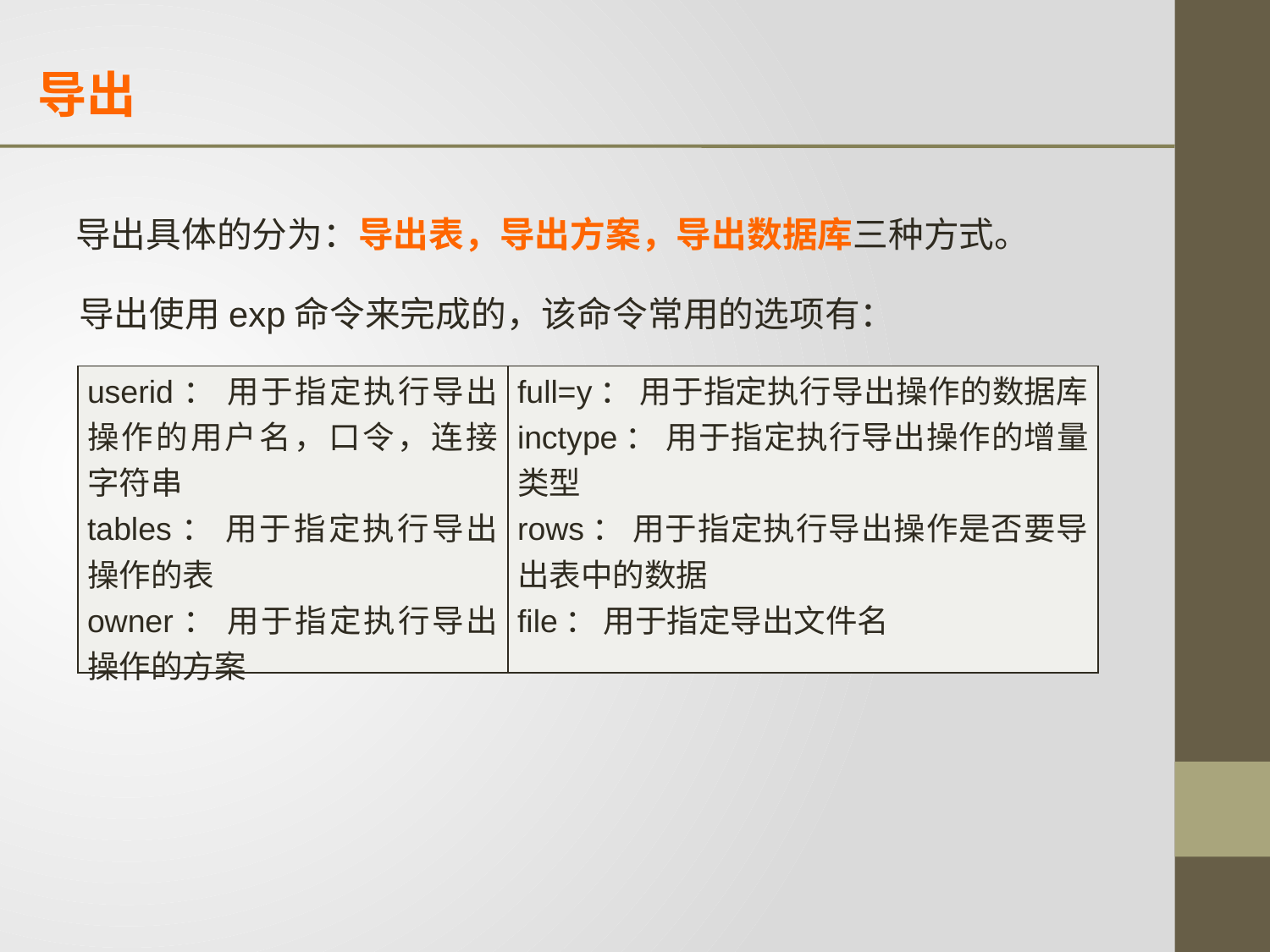

导出
导出具体的分为：导出表，导出方案，导出数据库三种方式。
导出使用exp命令来完成的，该命令常用的选项有：
| userid： 用于指定执行导出操作的用户名，口令，连接字符串 tables： 用于指定执行导出操作的表 owner： 用于指定执行导出操作的方案 | full=y： 用于指定执行导出操作的数据库 inctype： 用于指定执行导出操作的增量类型 rows： 用于指定执行导出操作是否要导出表中的数据 file： 用于指定导出文件名 |
| --- | --- |